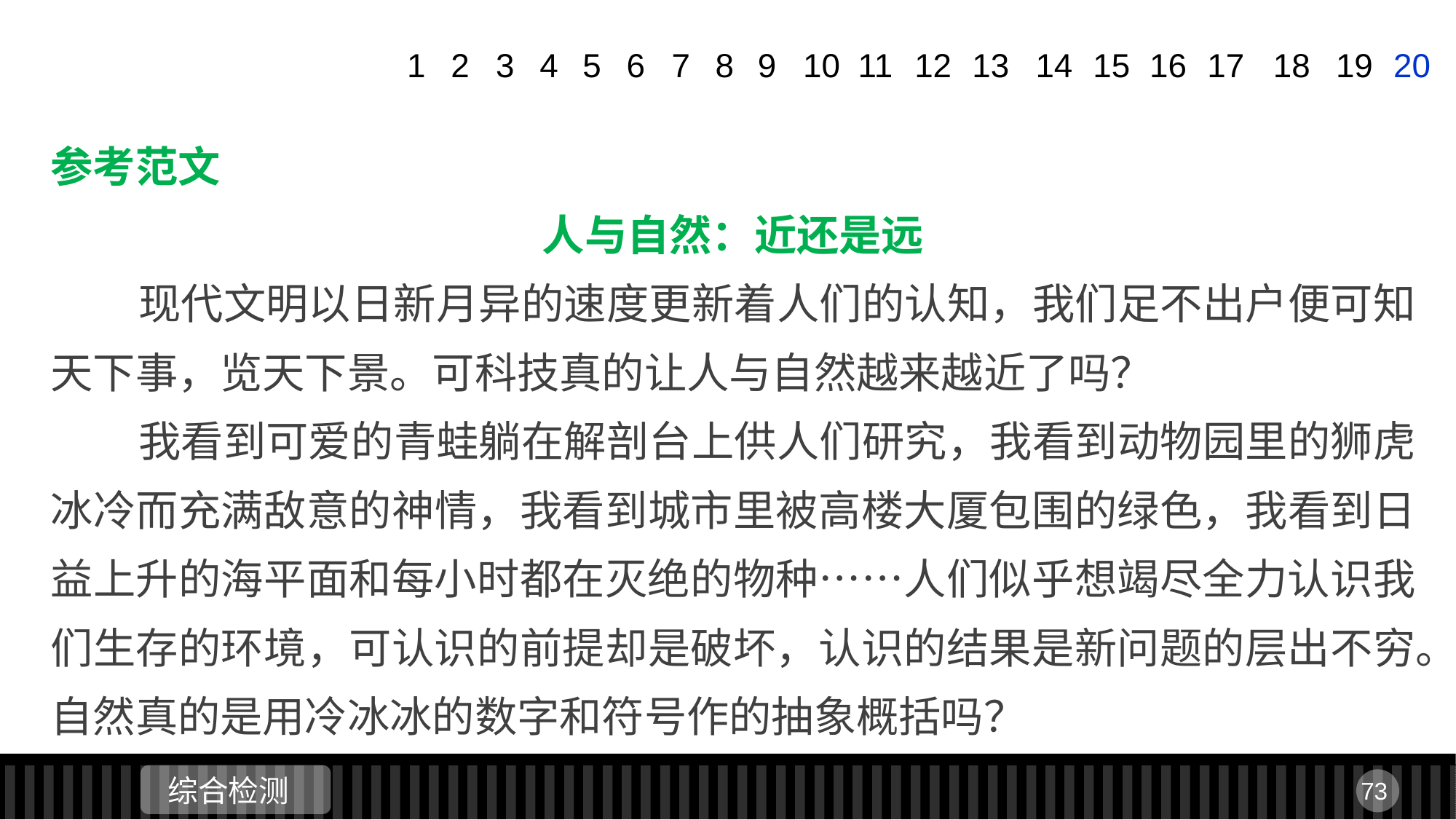

1
2
3
4
5
6
7
8
9
11
12
13
14
15
16
17
18
19
20
10
参考范文
人与自然：近还是远
        现代文明以日新月异的速度更新着人们的认知，我们足不出户便可知天下事，览天下景。可科技真的让人与自然越来越近了吗？
        我看到可爱的青蛙躺在解剖台上供人们研究，我看到动物园里的狮虎冰冷而充满敌意的神情，我看到城市里被高楼大厦包围的绿色，我看到日益上升的海平面和每小时都在灭绝的物种……人们似乎想竭尽全力认识我们生存的环境，可认识的前提却是破坏，认识的结果是新问题的层出不穷。自然真的是用冷冰冰的数字和符号作的抽象概括吗？